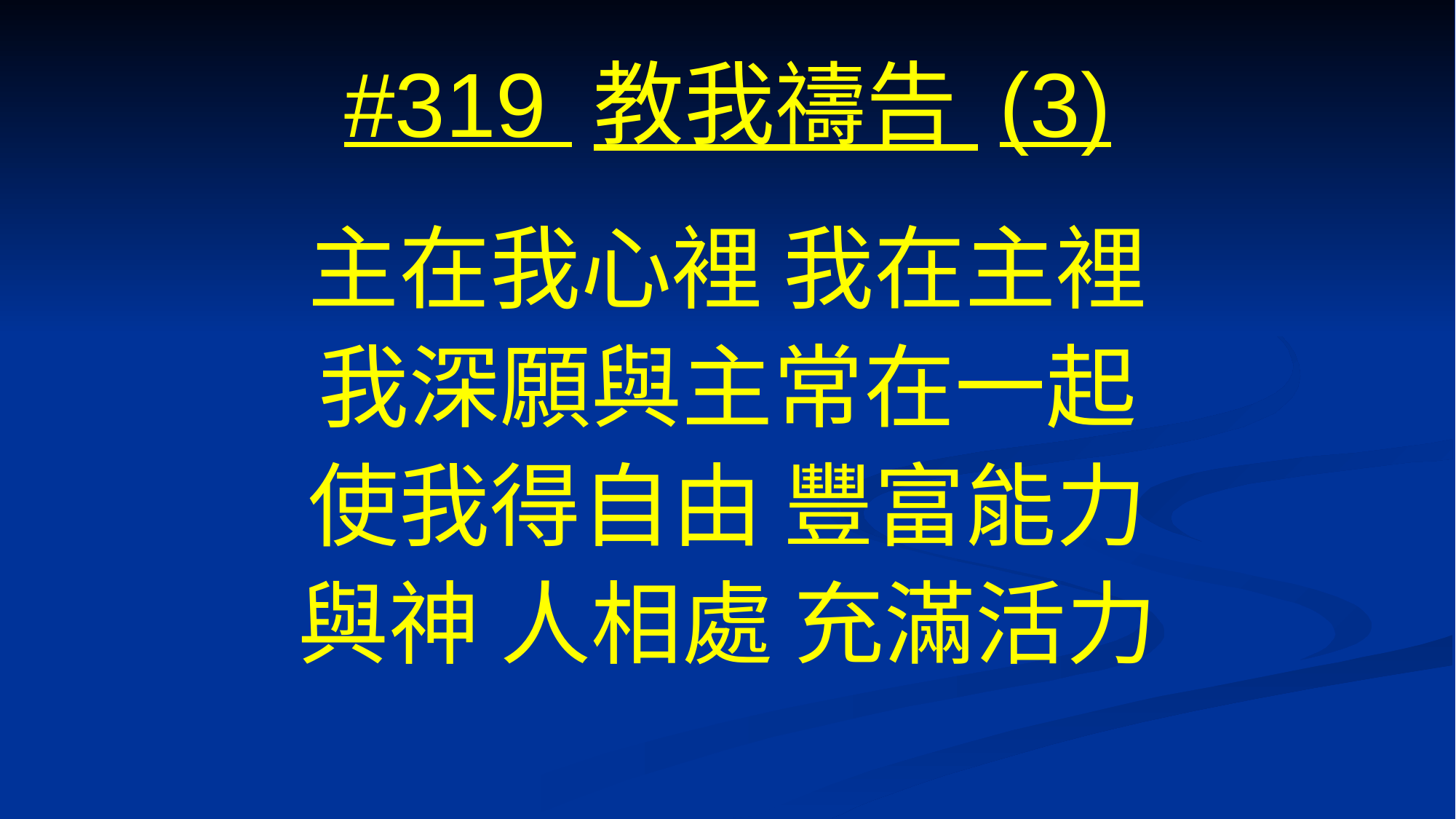

# #319 教我禱告 (3)
主在我心裡 我在主裡
我深願與主常在一起
使我得自由 豐富能力
與神 人相處 充滿活力